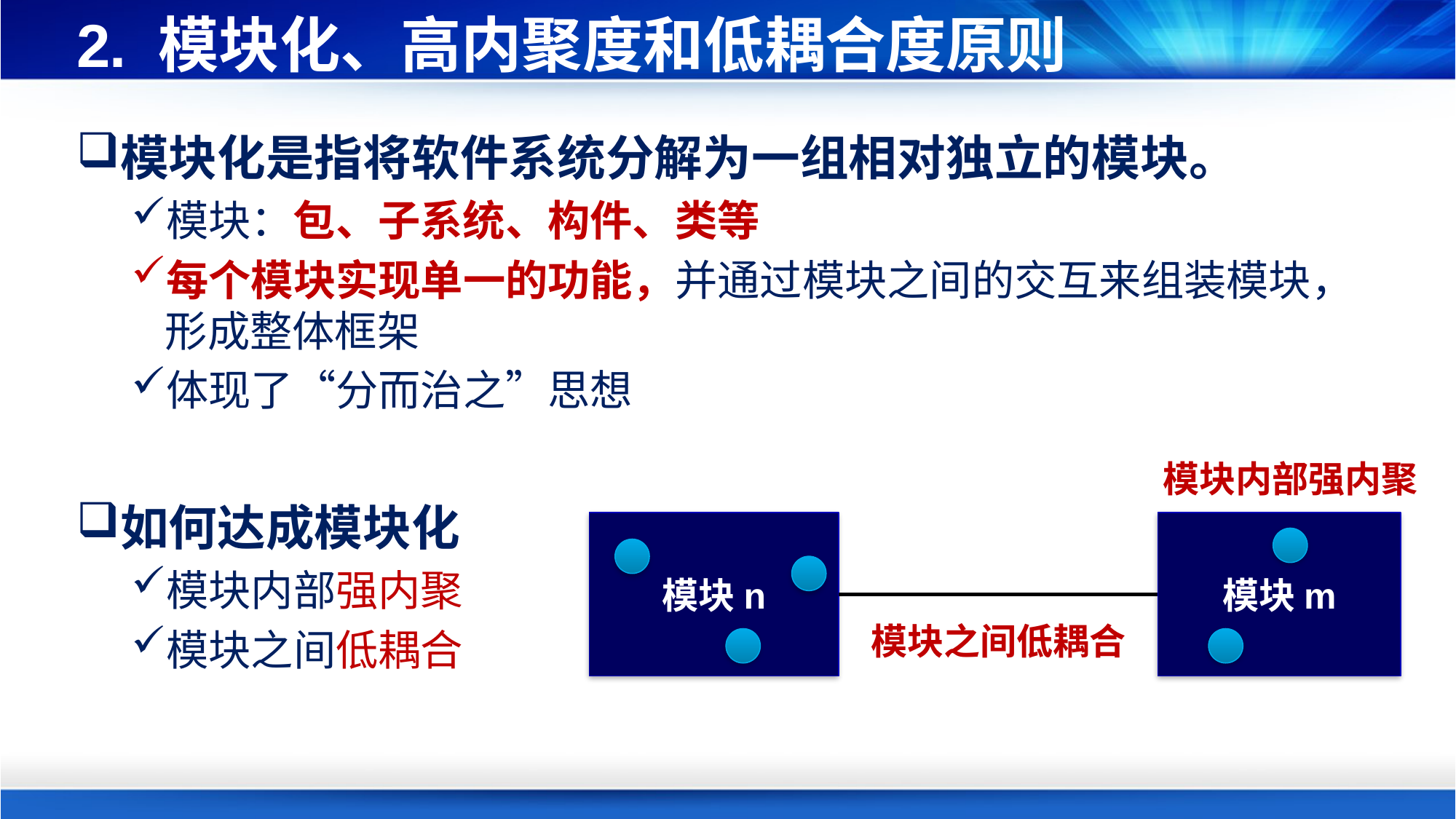

# 2. 模块化、高内聚度和低耦合度原则
模块化是指将软件系统分解为一组相对独立的模块。
模块：包、子系统、构件、类等
每个模块实现单一的功能，并通过模块之间的交互来组装模块，形成整体框架
体现了“分而治之”思想

如何达成模块化
模块内部强内聚
模块之间低耦合

模块内部强内聚
模块n
模块m

模块之间低耦合